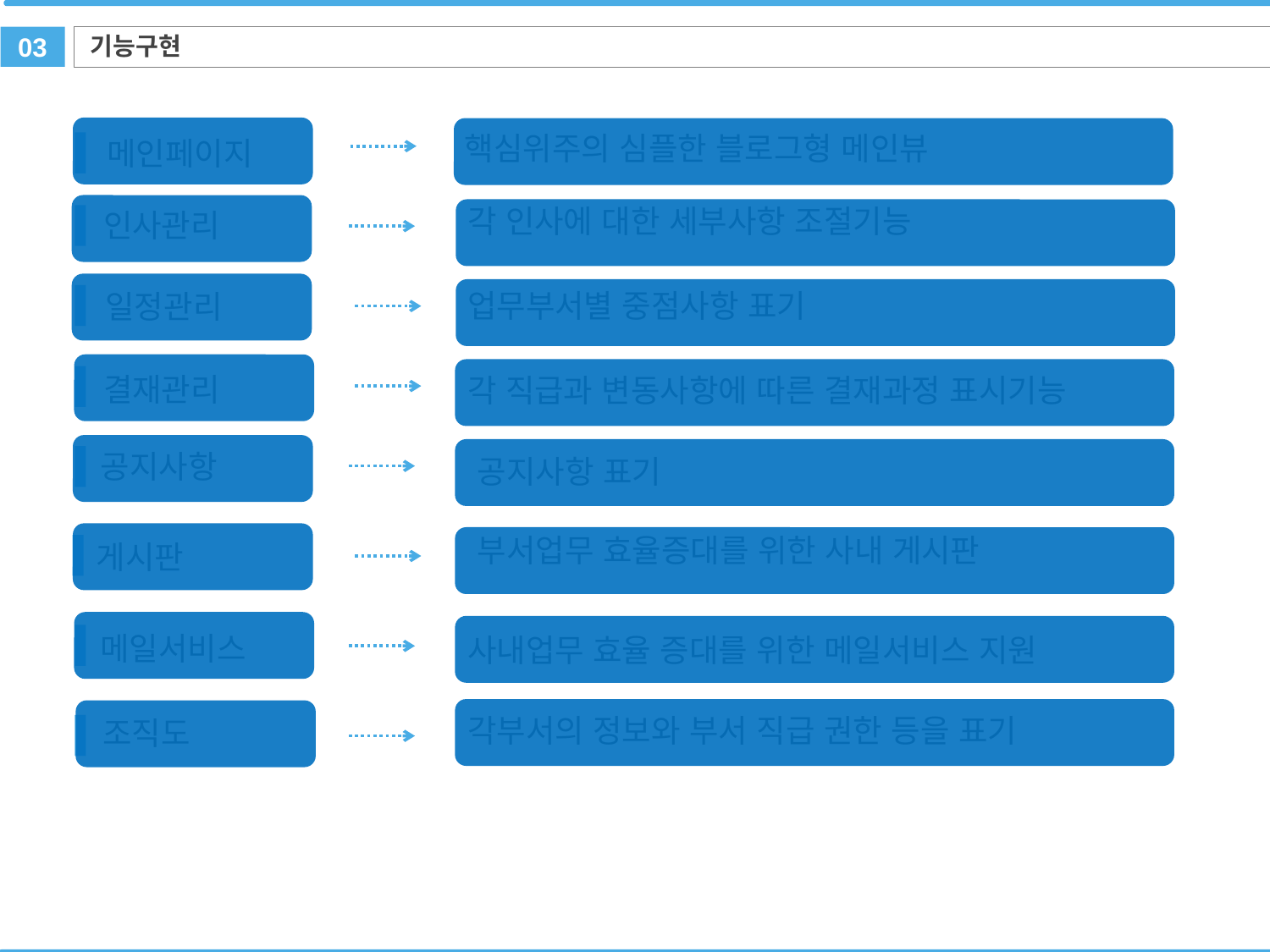

기능구현

03

핵심위주의 심플한 블로그형 메인뷰
메인페이지

각 인사에 대한 세부사항 조절기능

인사관리

업무부서별 중점사항 표기
일정관리

결재관리
각 직급과 변동사항에 따른 결재과정 표시기능

공지사항

공지사항 표기

부서업무 효율증대를 위한 사내 게시판

게시판

메일서비스
사내업무 효율 증대를 위한 메일서비스 지원

각부서의 정보와 부서 직급 권한 등을 표기
조직도